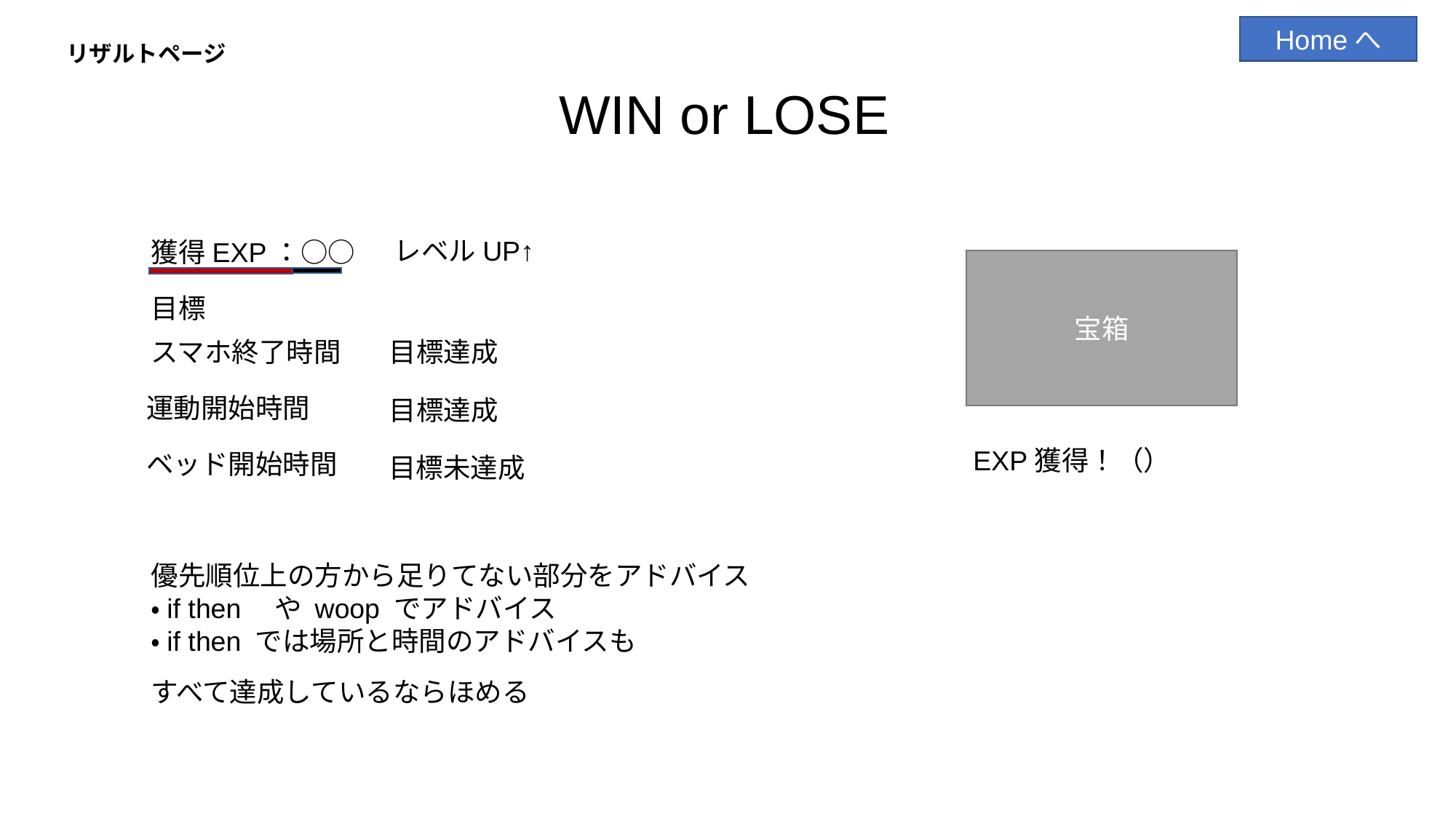

Homeへ
# リザルトページ
WIN or LOSE
レベルUP↑
獲得EXP：○○
宝箱

目標
スマホ終了時間
目標達成
運動開始時間
目標達成
EXP獲得！（）
ベッド開始時間
目標未達成
優先順位上の方から足りてない部分をアドバイス
・if then　や woop でアドバイス
・if then では場所と時間のアドバイスも
すべて達成しているならほめる